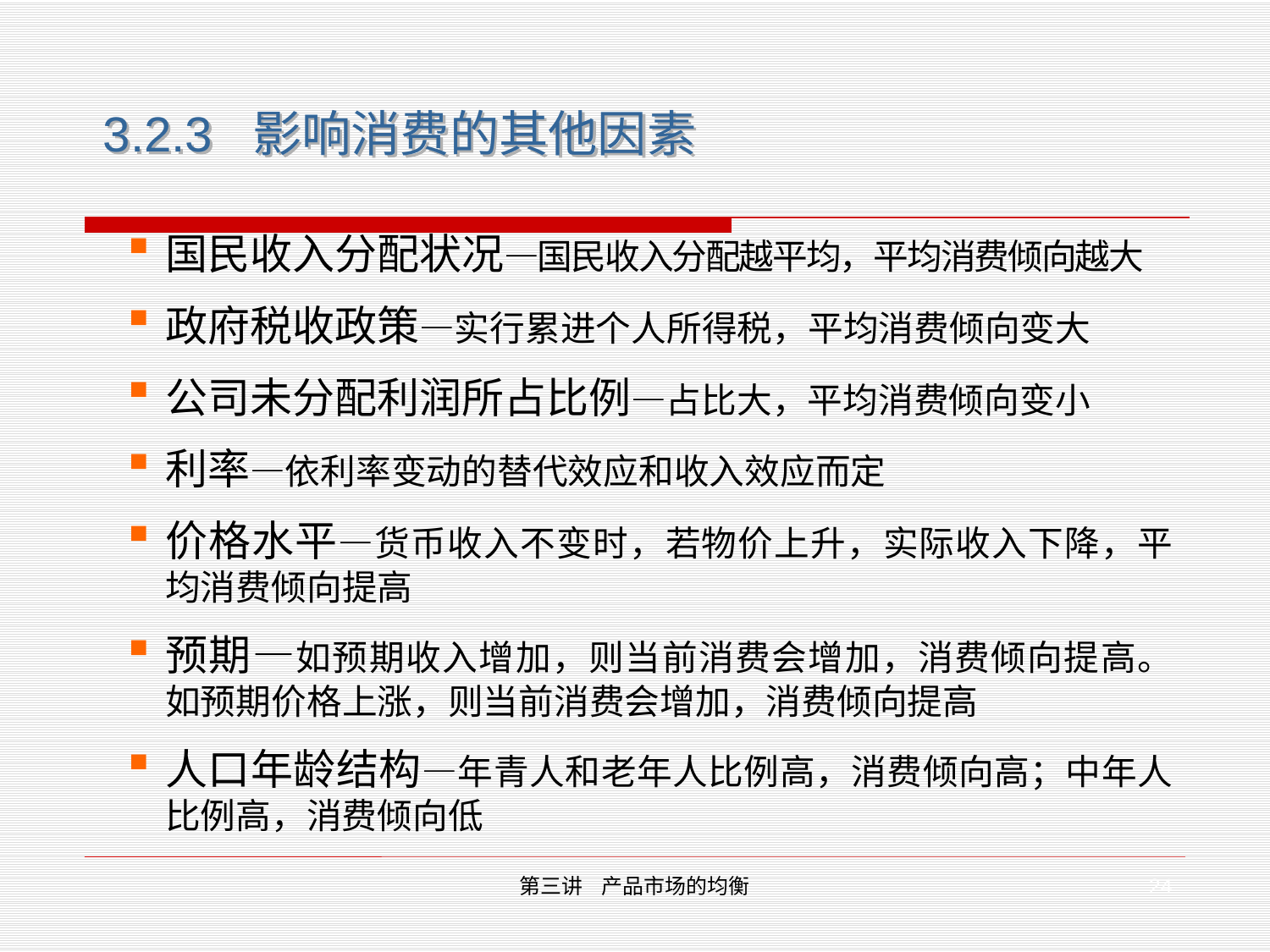

3.2.3  影响消费的其他因素
国民收入分配状况—国民收入分配越平均，平均消费倾向越大
政府税收政策—实行累进个人所得税，平均消费倾向变大
公司未分配利润所占比例—占比大，平均消费倾向变小
利率—依利率变动的替代效应和收入效应而定
价格水平—货币收入不变时，若物价上升，实际收入下降，平均消费倾向提高
预期—如预期收入增加，则当前消费会增加，消费倾向提高。如预期价格上涨，则当前消费会增加，消费倾向提高
人口年龄结构—年青人和老年人比例高，消费倾向高；中年人比例高，消费倾向低
24
第三讲    产品市场的均衡